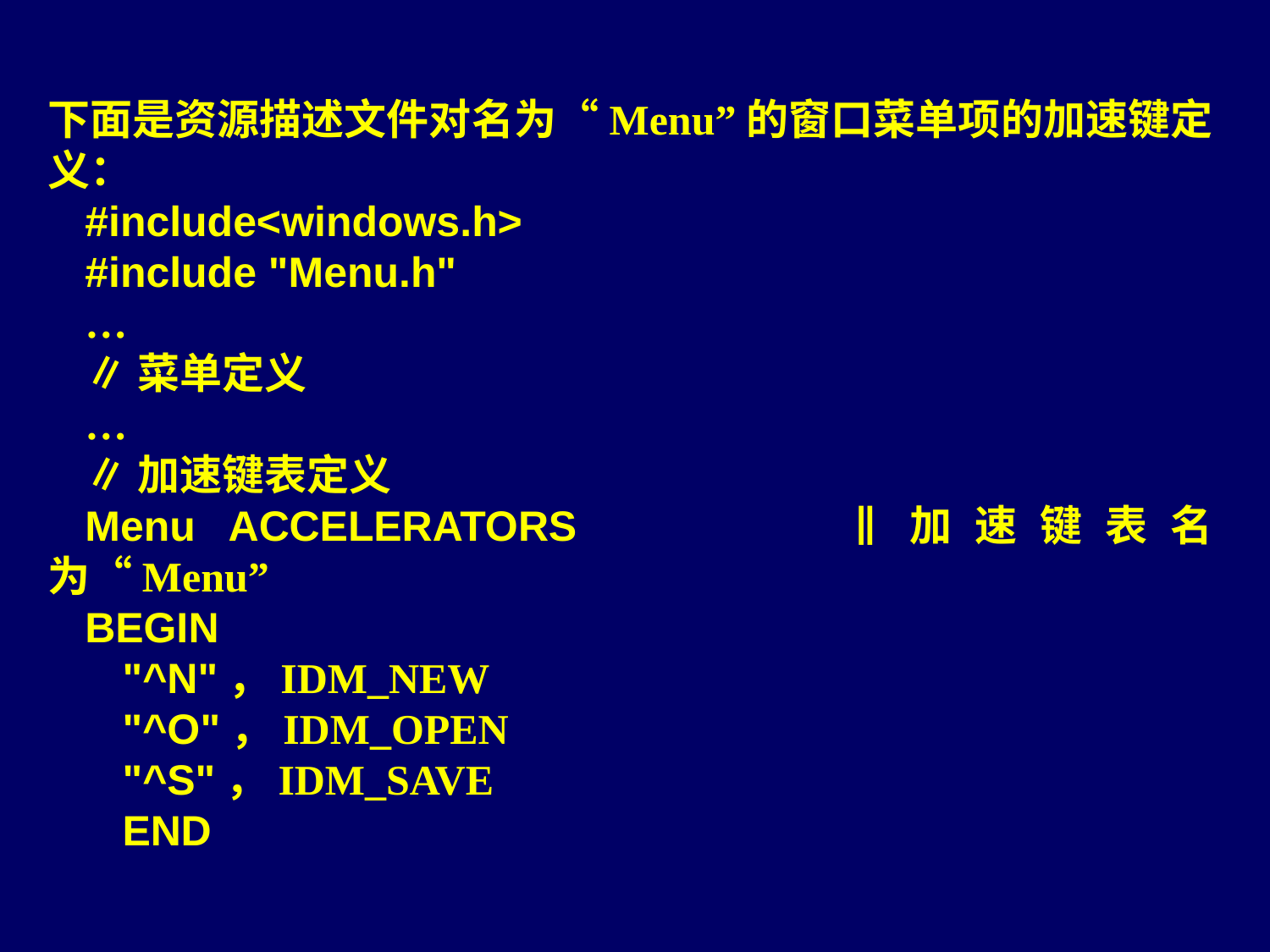

下面是资源描述文件对名为“Menu”的窗口菜单项的加速键定义：
#include<windows.h>
#include "Menu.h"
…
∥菜单定义
…
∥加速键表定义
Menu ACCELERATORS 		∥加速键表名为“Menu”
BEGIN
"^N"，IDM_NEW
"^O"，IDM_OPEN
"^S"，IDM_SAVE
END